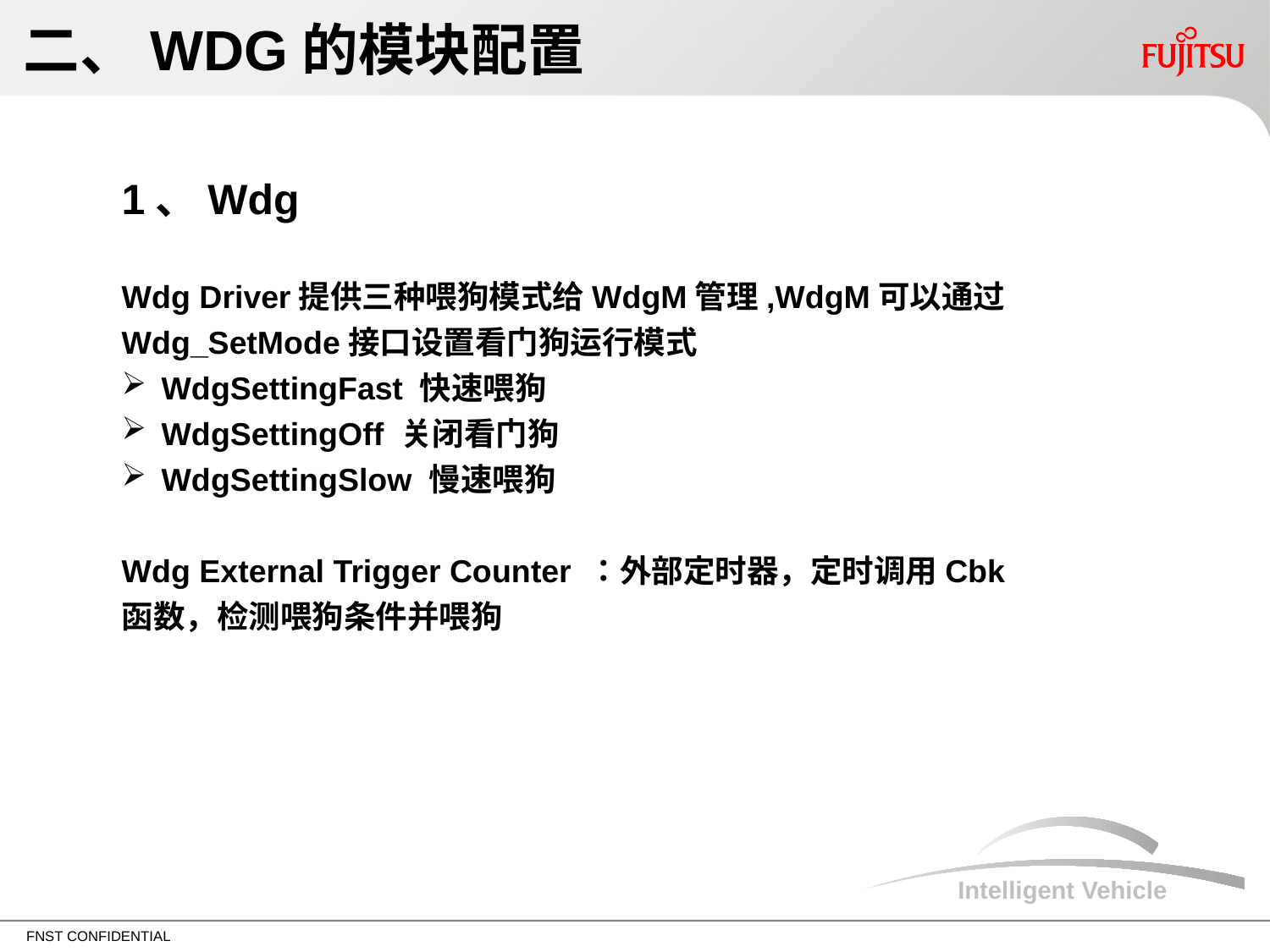

# 二、WDG的模块配置
1、Wdg

Wdg Driver提供三种喂狗模式给WdgM管理,WdgM可以通过Wdg_SetMode接口设置看门狗运行模式
WdgSettingFast 快速喂狗
WdgSettingOff 关闭看门狗
WdgSettingSlow 慢速喂狗

Wdg External Trigger Counter ：外部定时器，定时调用Cbk函数，检测喂狗条件并喂狗